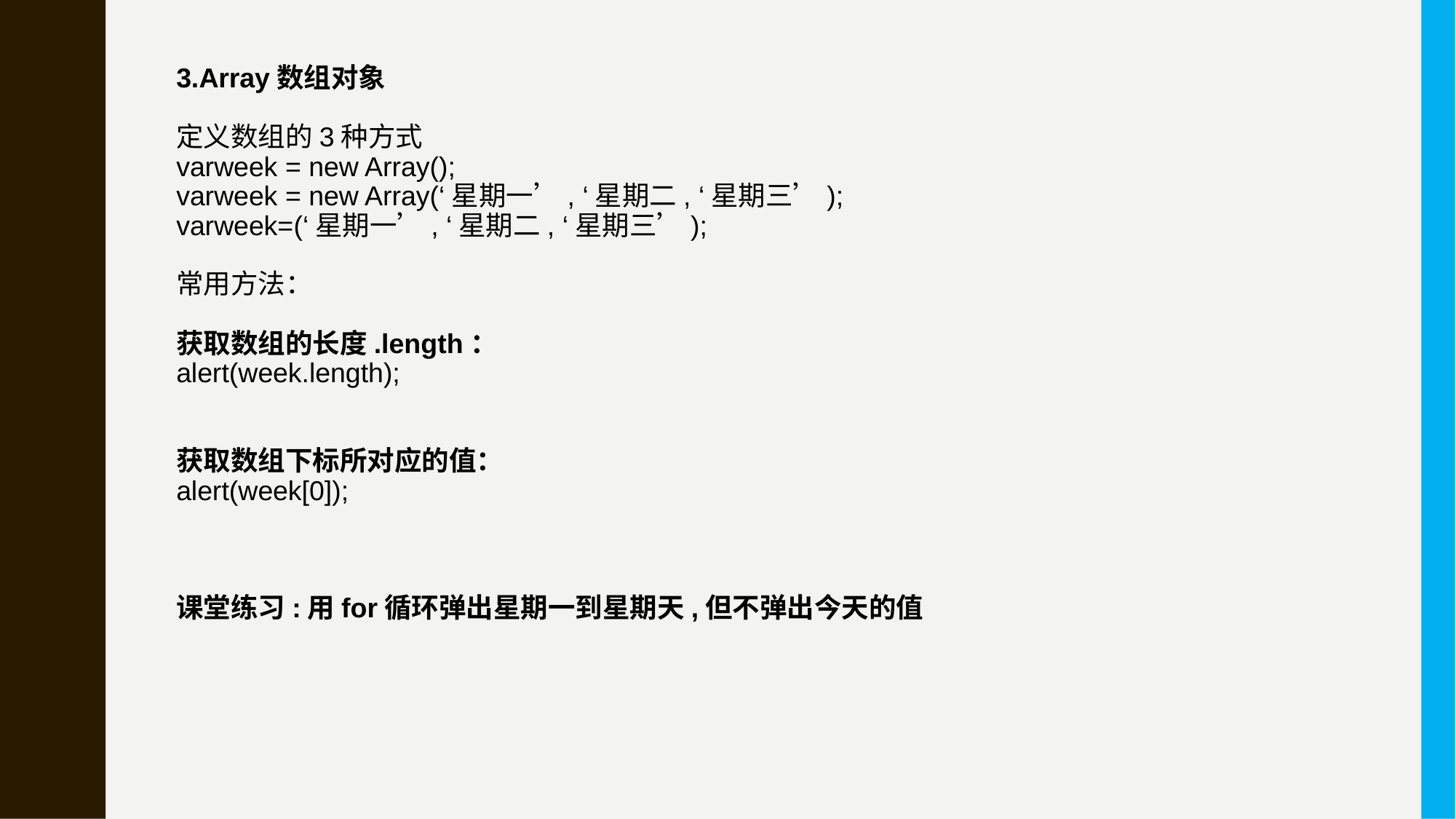

3.Array数组对象

定义数组的3种方式
varweek = new Array();
varweek = new Array(‘星期一’, ‘星期二, ‘星期三’);
varweek=(‘星期一’, ‘星期二, ‘星期三’);

常用方法：

获取数组的长度.length：
alert(week.length);

获取数组下标所对应的值：
alert(week[0]);

课堂练习:用for循环弹出星期一到星期天,但不弹出今天的值